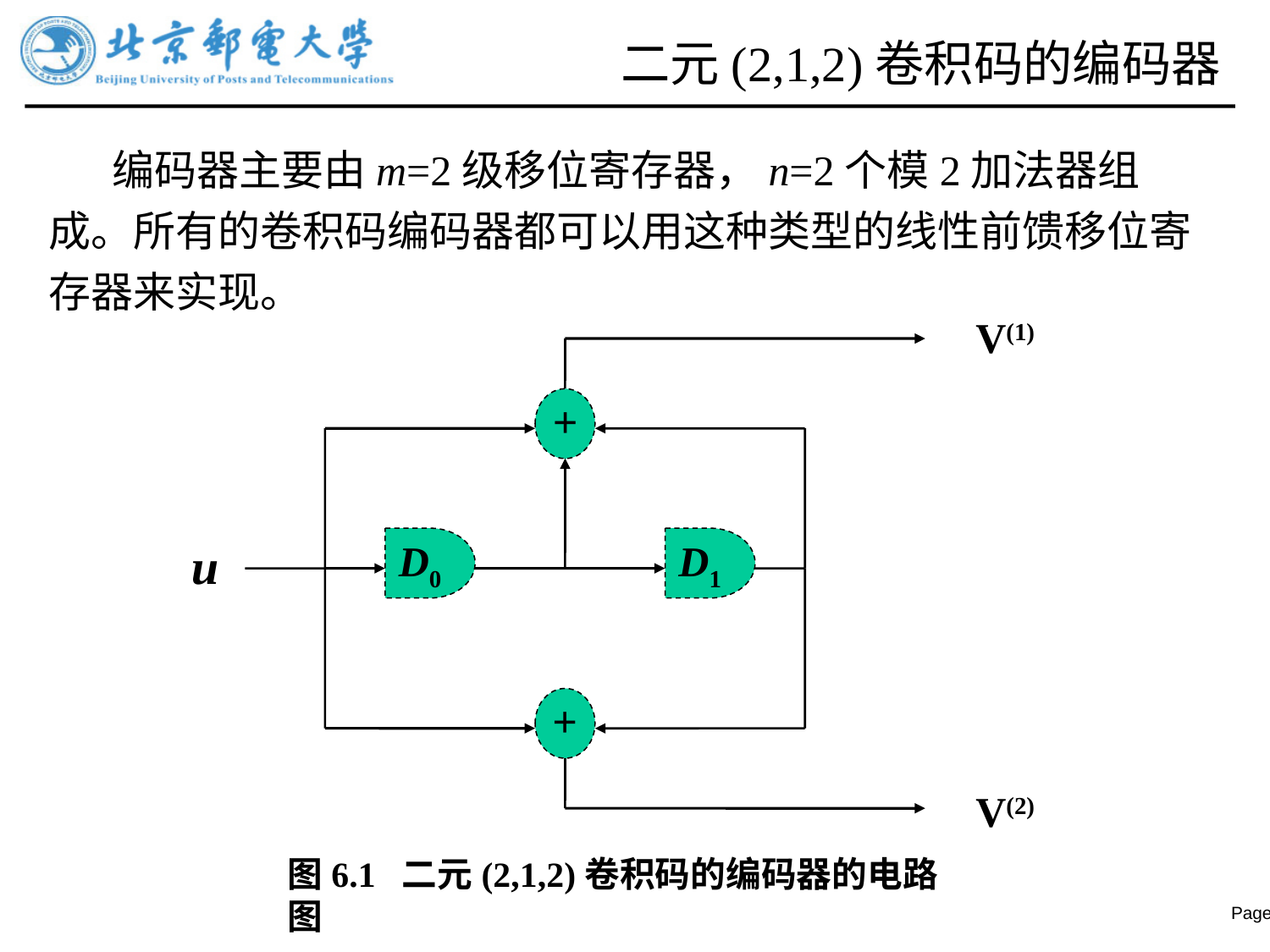

# 二元(2,1,2)卷积码的编码器
编码器主要由m=2级移位寄存器，n=2个模2加法器组成。所有的卷积码编码器都可以用这种类型的线性前馈移位寄存器来实现。
V(1)

+

D0

D1

u

+

V(2)

图6.1  二元(2,1,2)卷积码的编码器的电路图